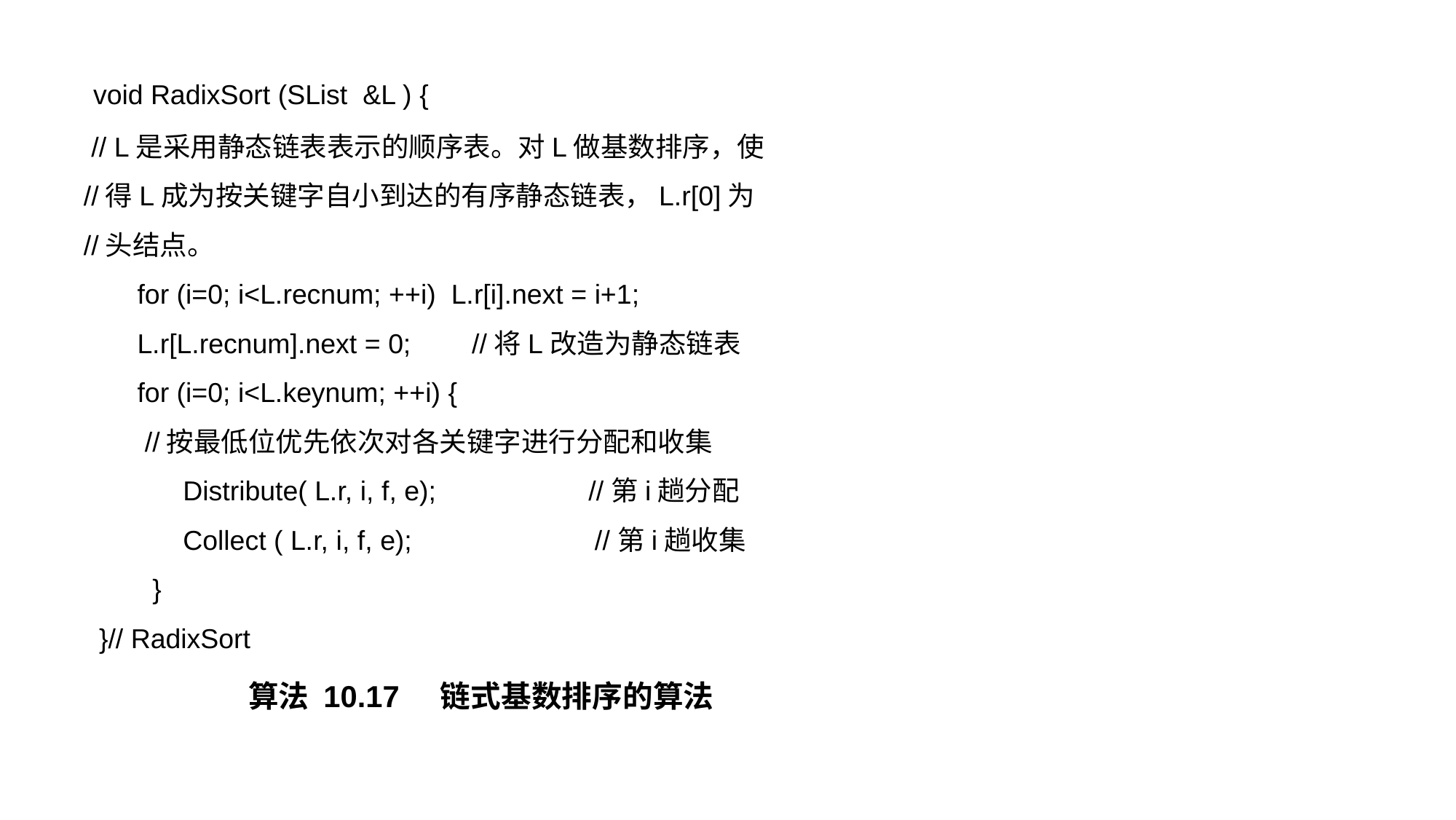

void RadixSort (SList  &L ) {
 // L是采用静态链表表示的顺序表。对L做基数排序，使
//得L成为按关键字自小到达的有序静态链表，L.r[0]为
//头结点。
       for (i=0; i<L.recnum; ++i)  L.r[i].next = i+1;
       L.r[L.recnum].next = 0;        //将L改造为静态链表
       for (i=0; i<L.keynum; ++i) {
        //按最低位优先依次对各关键字进行分配和收集
             Distribute( L.r, i, f, e);                    //第i趟分配
             Collect ( L.r, i, f, e);                        //第i趟收集
         }
  }// RadixSort
算法 10.17    链式基数排序的算法